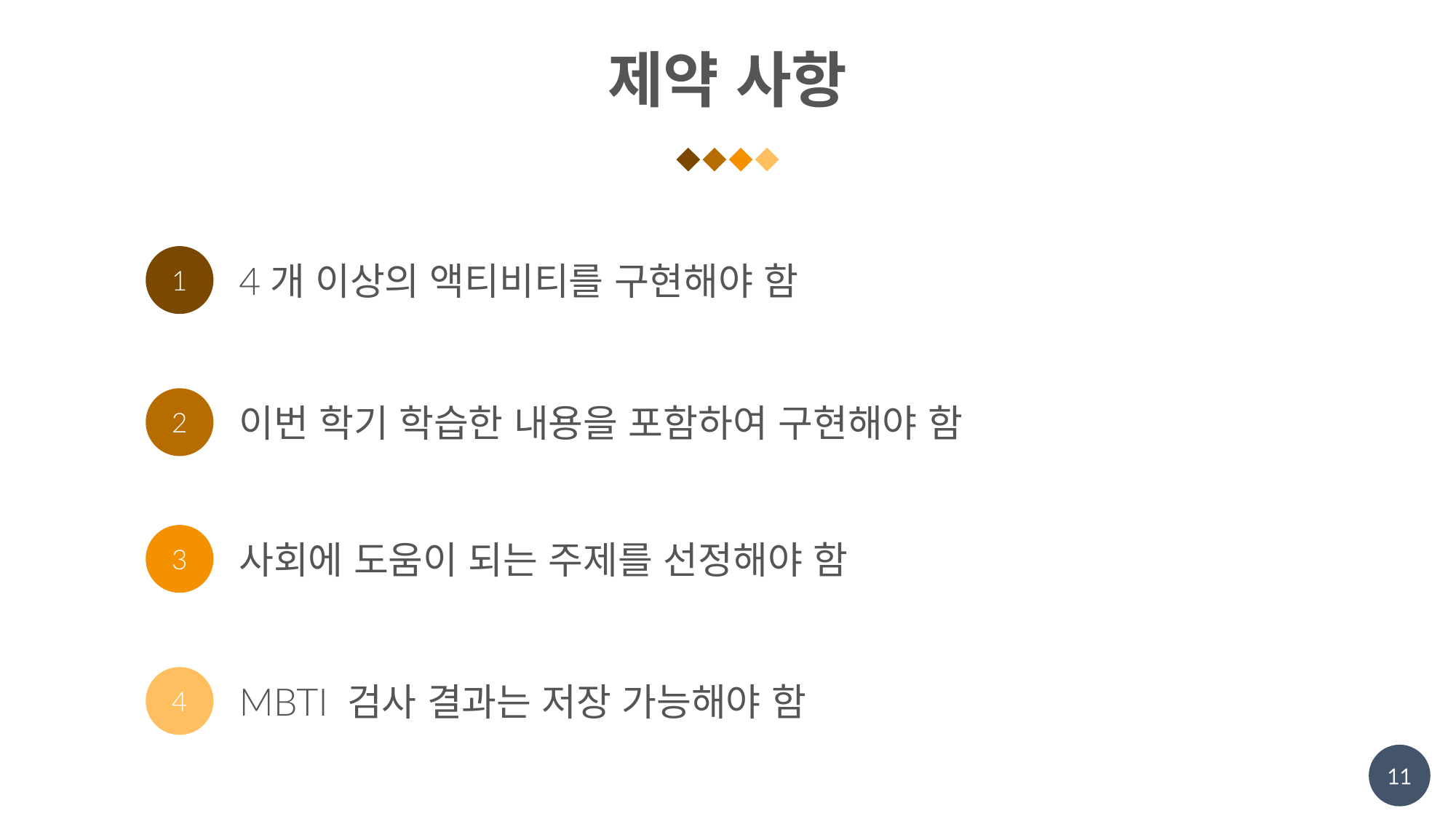

# 제약 사항
1
4개 이상의 액티비티를 구현해야 함
2
이번 학기 학습한 내용을 포함하여 구현해야 함
3
사회에 도움이 되는 주제를 선정해야 함
4
MBTI 검사 결과는 저장 가능해야 함
11